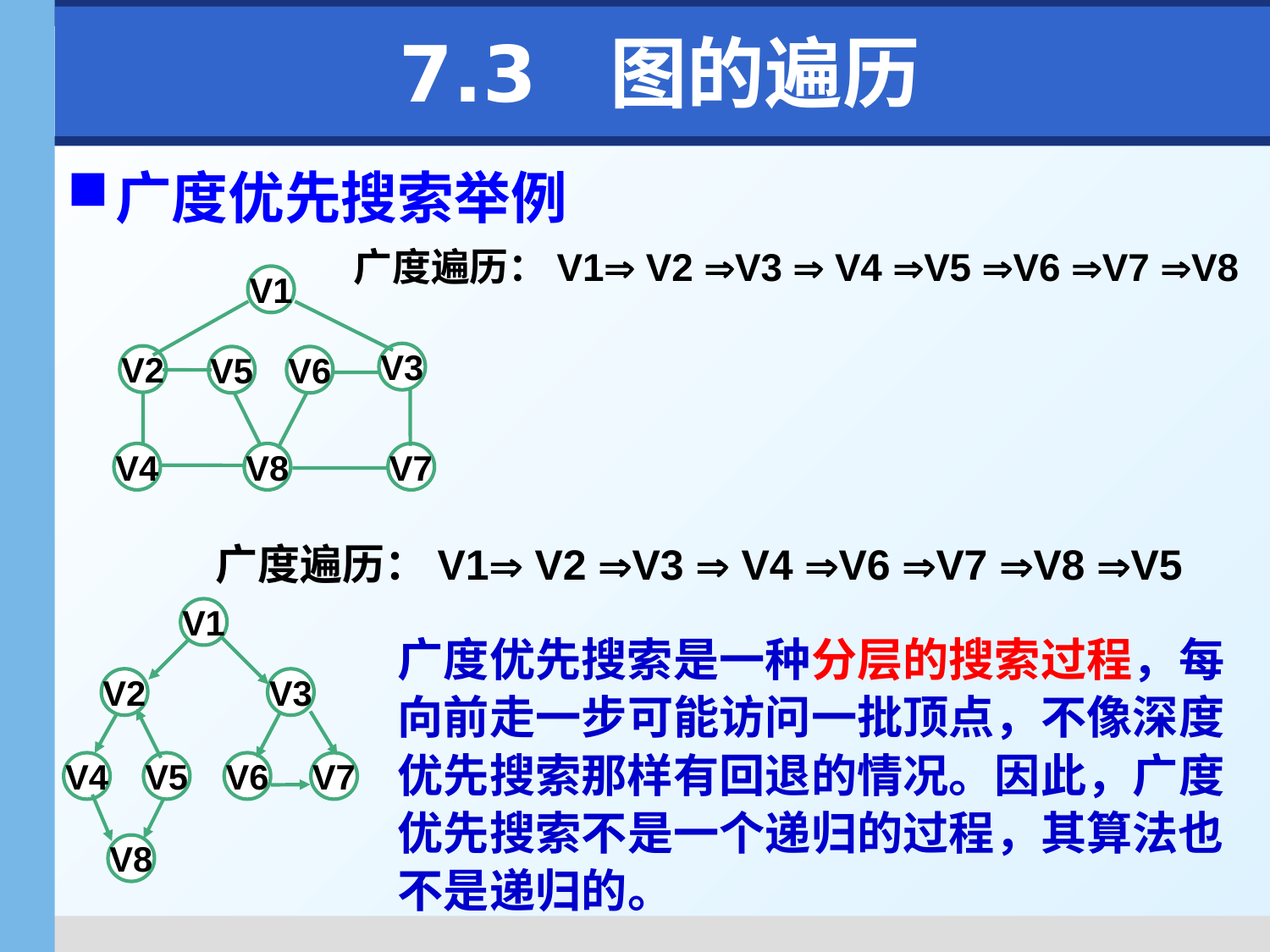

# 7.3  图的遍历
广度优先搜索举例

广度遍历：V1⇒ V2 ⇒V3 ⇒ V4 ⇒V5 ⇒V6 ⇒V7 ⇒V8
V1

V3
V2
V5
V6

V4
V8
V7

广度遍历：V1⇒ V2 ⇒V3 ⇒ V4 ⇒V6 ⇒V7 ⇒V8 ⇒V5
V1

V2
V3

V4
V5
V6
V7

V8
广度优先搜索是一种分层的搜索过程，每向前走一步可能访问一批顶点，不像深度优先搜索那样有回退的情况。因此，广度优先搜索不是一个递归的过程，其算法也不是递归的。